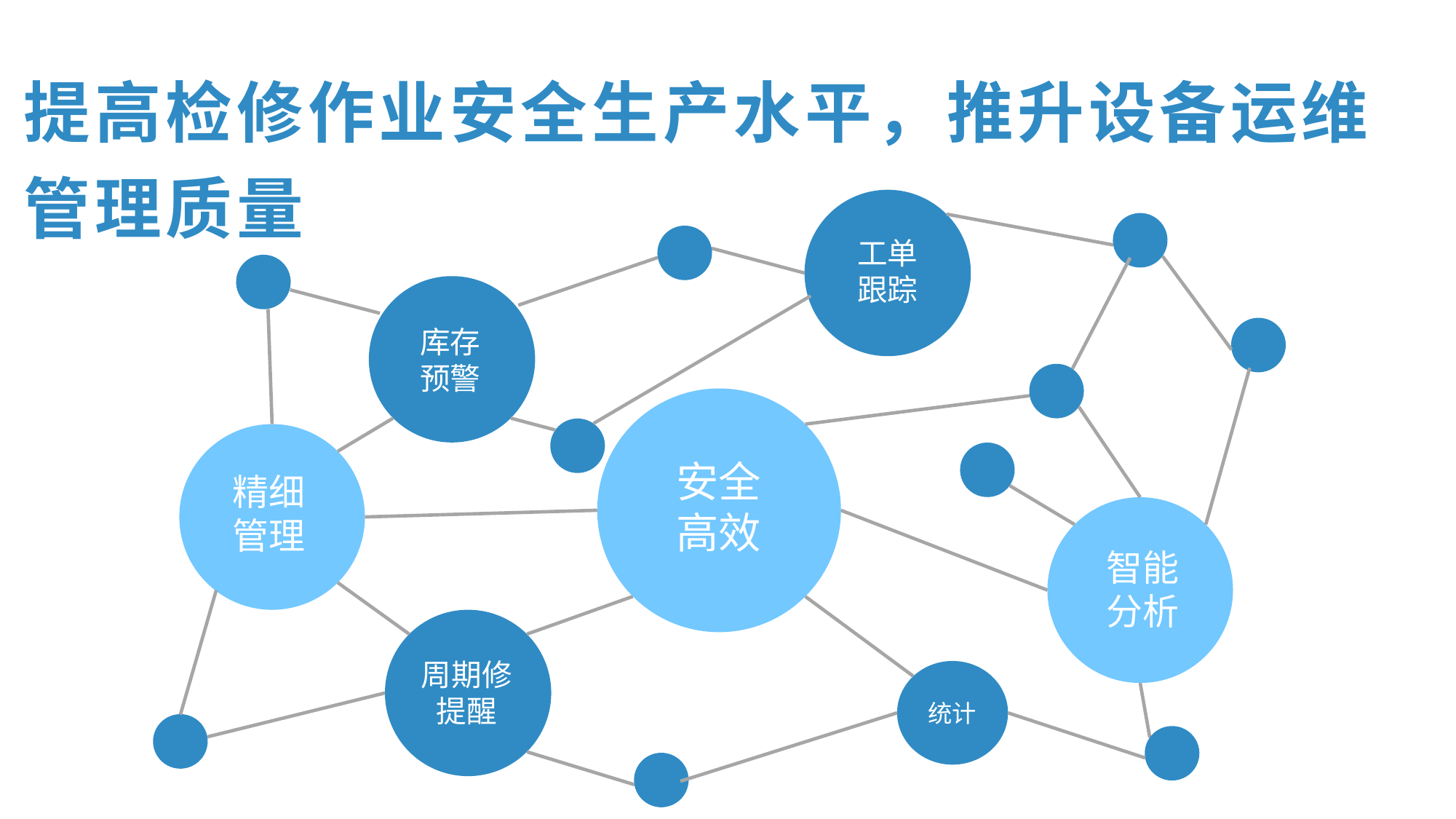

提高检修作业安全生产水平，推升设备运维管理质量

工单
跟踪

库存
预警

安全
高效

精细
管理

智能
分析

周期修
提醒
统计